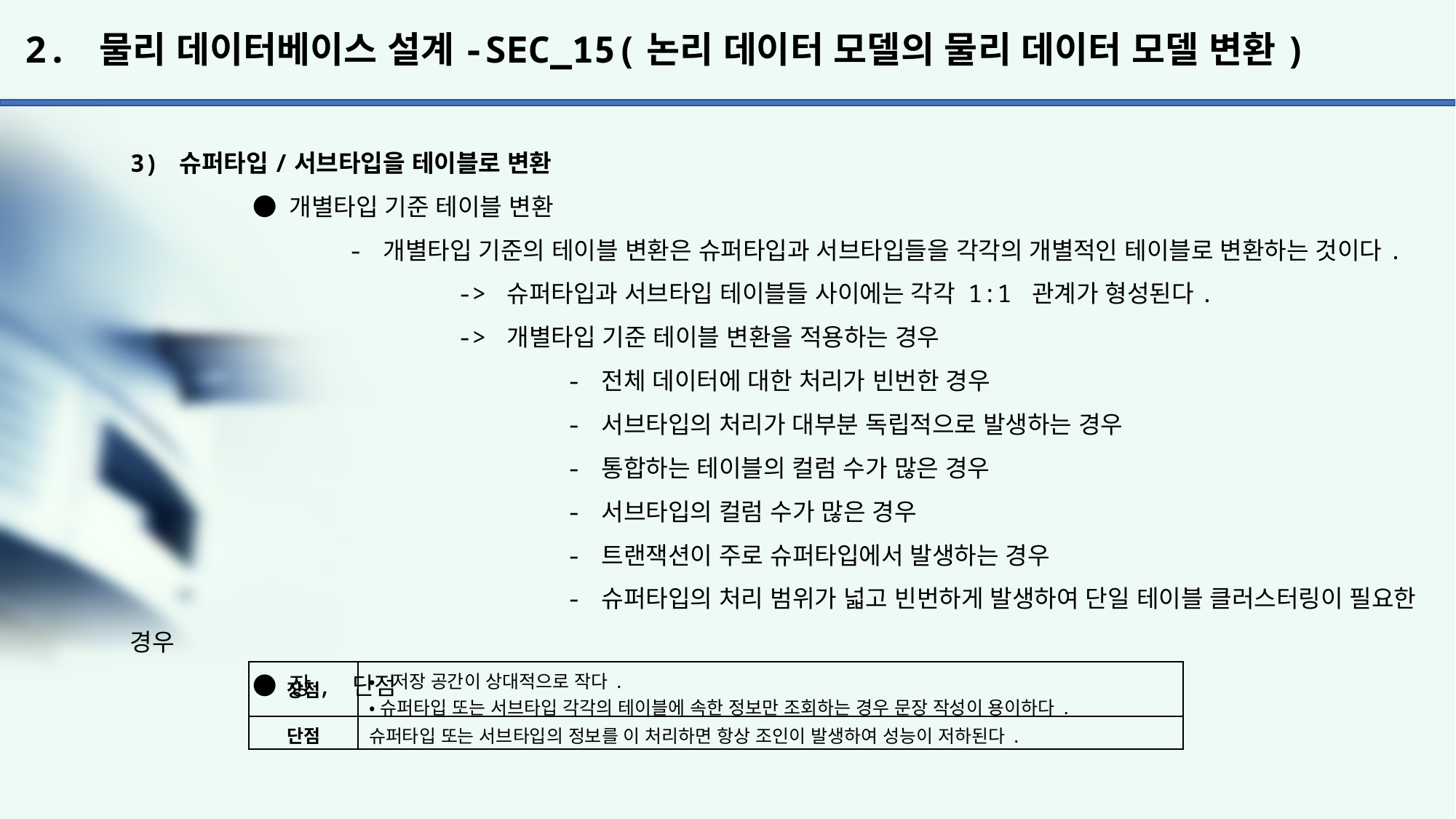

# 2. 물리 데이터베이스 설계-SEC_15(논리 데이터 모델의 물리 데이터 모델 변환)
3) 슈퍼타입/서브타입을 테이블로 변환
	  ● 개별타입 기준 테이블 변환
		- 개별타입 기준의 테이블 변환은 슈퍼타입과 서브타입들을 각각의 개별적인 테이블로 변환하는 것이다.
			-> 슈퍼타입과 서브타입 테이블들 사이에는 각각 1:1 관계가 형성된다.
			-> 개별타입 기준 테이블 변환을 적용하는 경우
				- 전체 데이터에 대한 처리가 빈번한 경우
				- 서브타입의 처리가 대부분 독립적으로 발생하는 경우
				- 통합하는 테이블의 컬럼 수가 많은 경우
				- 서브타입의 컬럼 수가 많은 경우
				- 트랜잭션이 주로 슈퍼타입에서 발생하는 경우
				- 슈퍼타입의 처리 범위가 넓고 빈번하게 발생하여 단일 테이블 클러스터링이 필요한 경우
	  ● 장, 단점

| 장점 | •저장 공간이 상대적으로 작다. •슈퍼타입 또는 서브타입 각각의 테이블에 속한 정보만 조회하는 경우 문장 작성이 용이하다. |
| --- | --- |
| 단점 | 슈퍼타입 또는 서브타입의 정보를 이 처리하면 항상 조인이 발생하여 성능이 저하된다. |